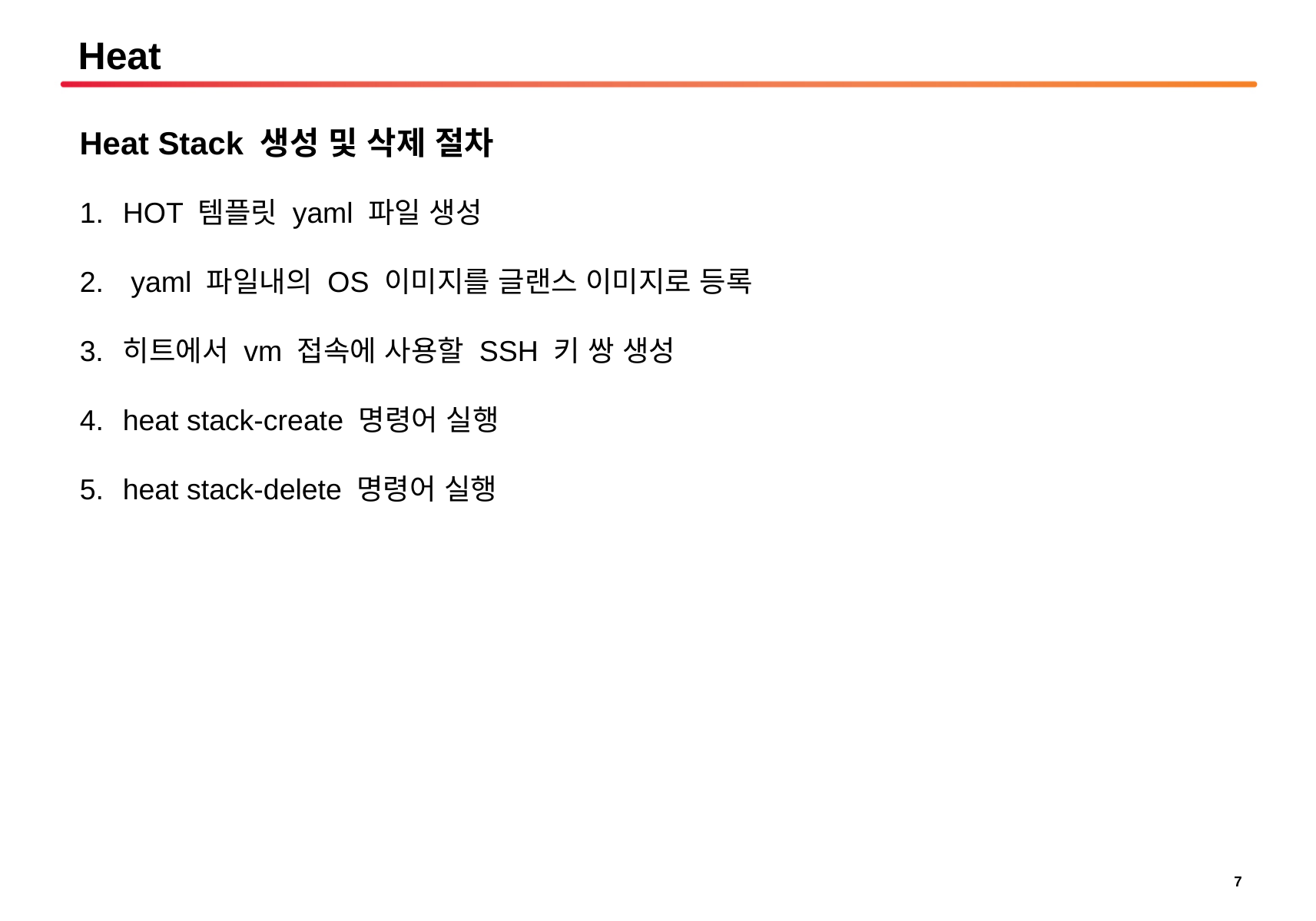

# Heat

Heat Stack 생성 및 삭제 절차
HOT 템플릿 yaml 파일 생성

 yaml 파일내의 OS 이미지를 글랜스 이미지로 등록

히트에서 vm 접속에 사용할 SSH 키 쌍 생성

heat stack-create 명령어 실행

heat stack-delete 명령어 실행